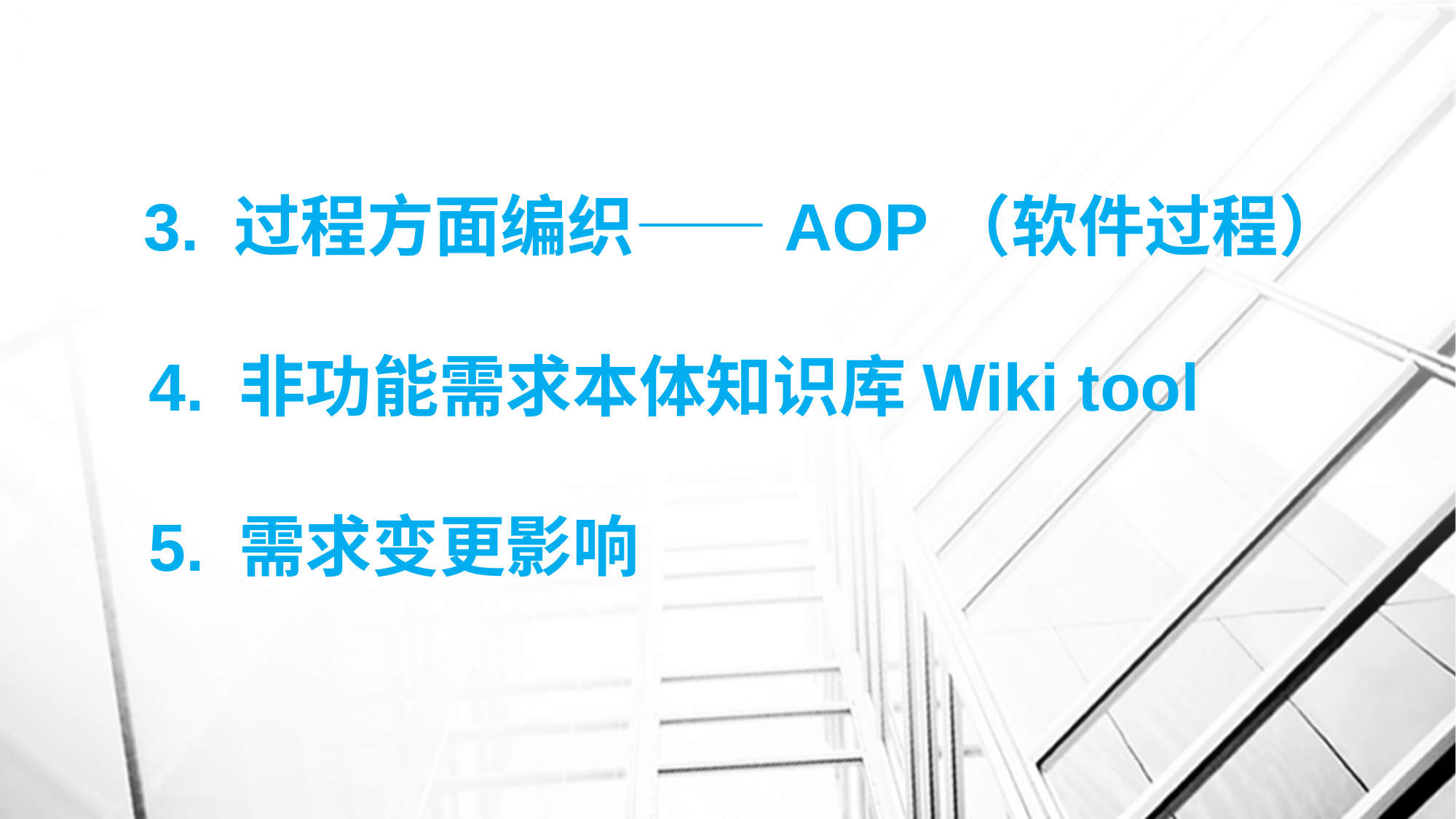

# 3. 过程方面编织——AOP（软件过程） 4. 非功能需求本体知识库Wiki tool 5. 需求变更影响